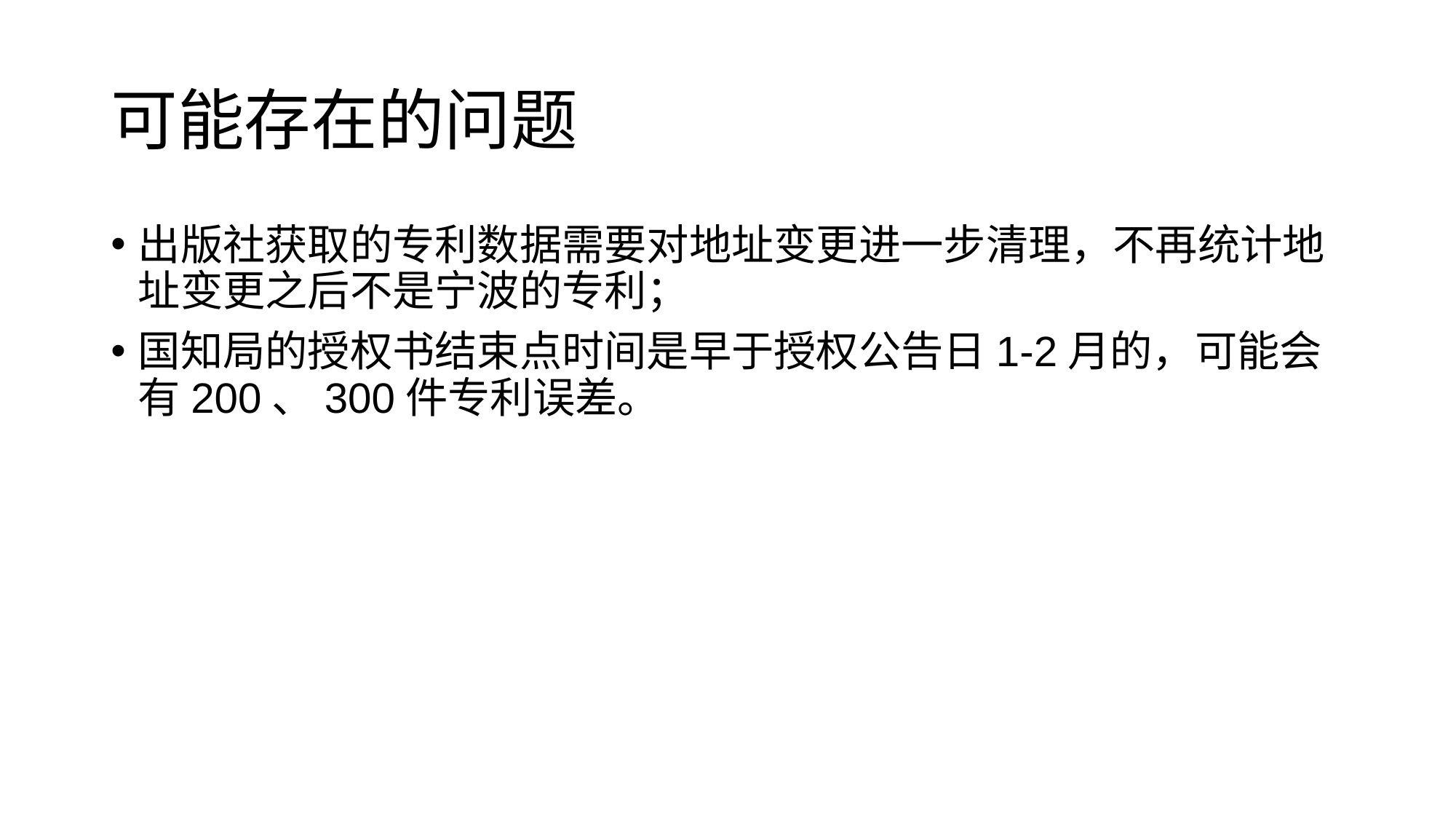

# 可能存在的问题
出版社获取的专利数据需要对地址变更进一步清理，不再统计地址变更之后不是宁波的专利；
国知局的授权书结束点时间是早于授权公告日1-2月的，可能会有200、300件专利误差。